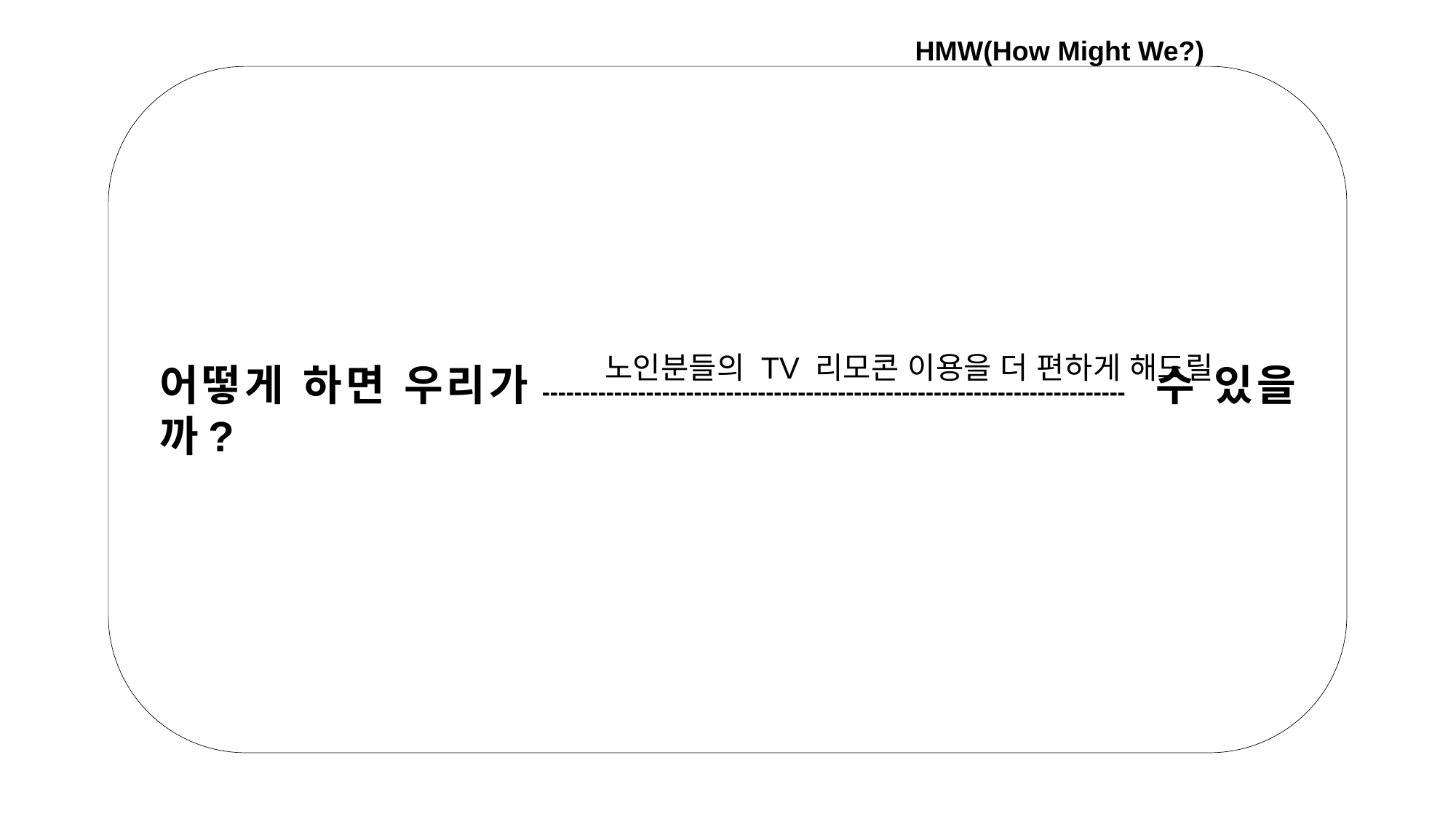

HMW(How Might We?)
어떻게 하면 우리가------------------------------------------------------------------------- 수 있을까?
노인분들의 TV 리모콘 이용을 더 편하게 해드릴